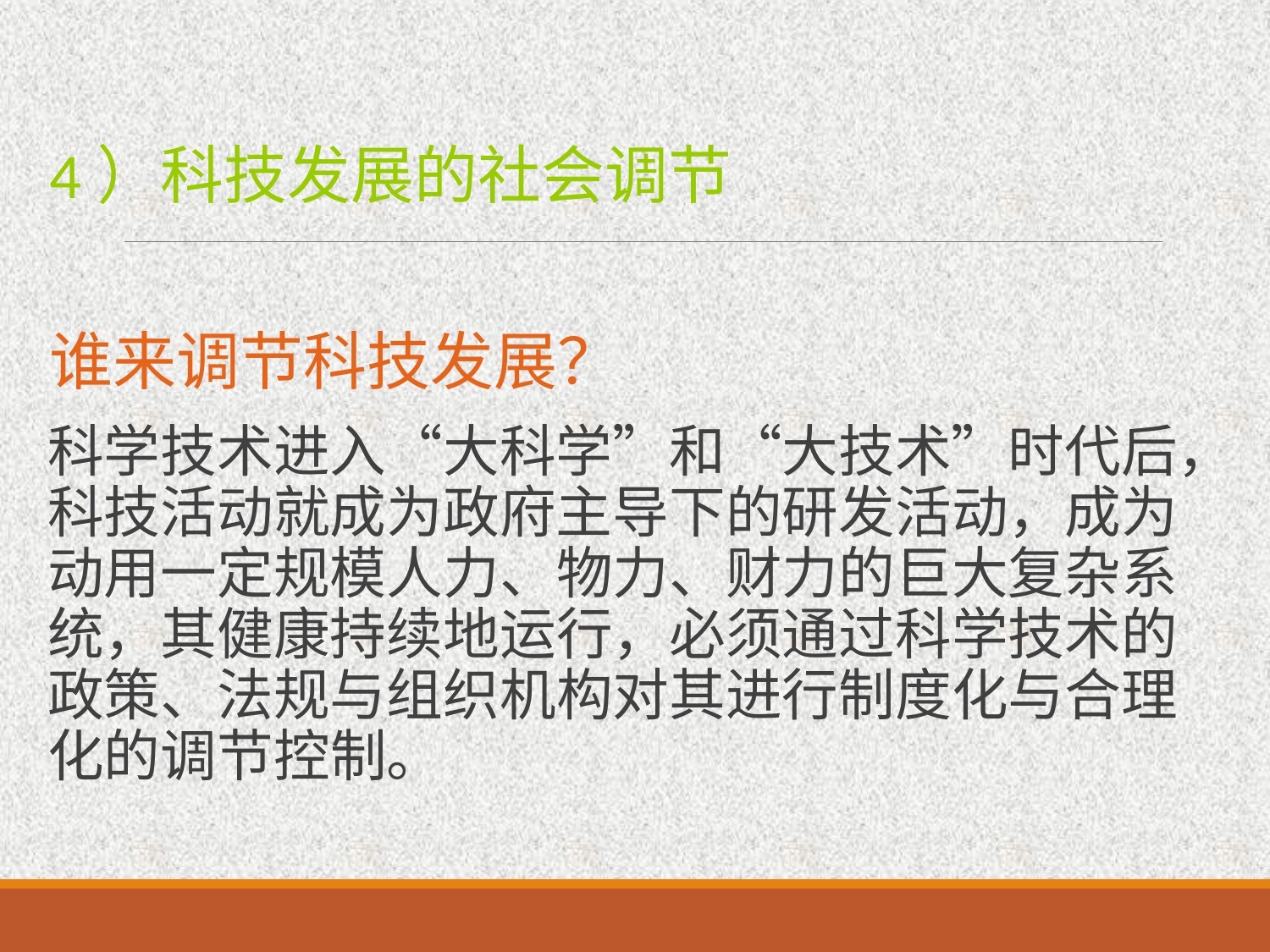

4）科技发展的社会调节

谁来调节科技发展？
科学技术进入“大科学”和“大技术”时代后，科技活动就成为政府主导下的研发活动，成为动用一定规模人力、物力、财力的巨大复杂系统，其健康持续地运行，必须通过科学技术的政策、法规与组织机构对其进行制度化与合理化的调节控制。